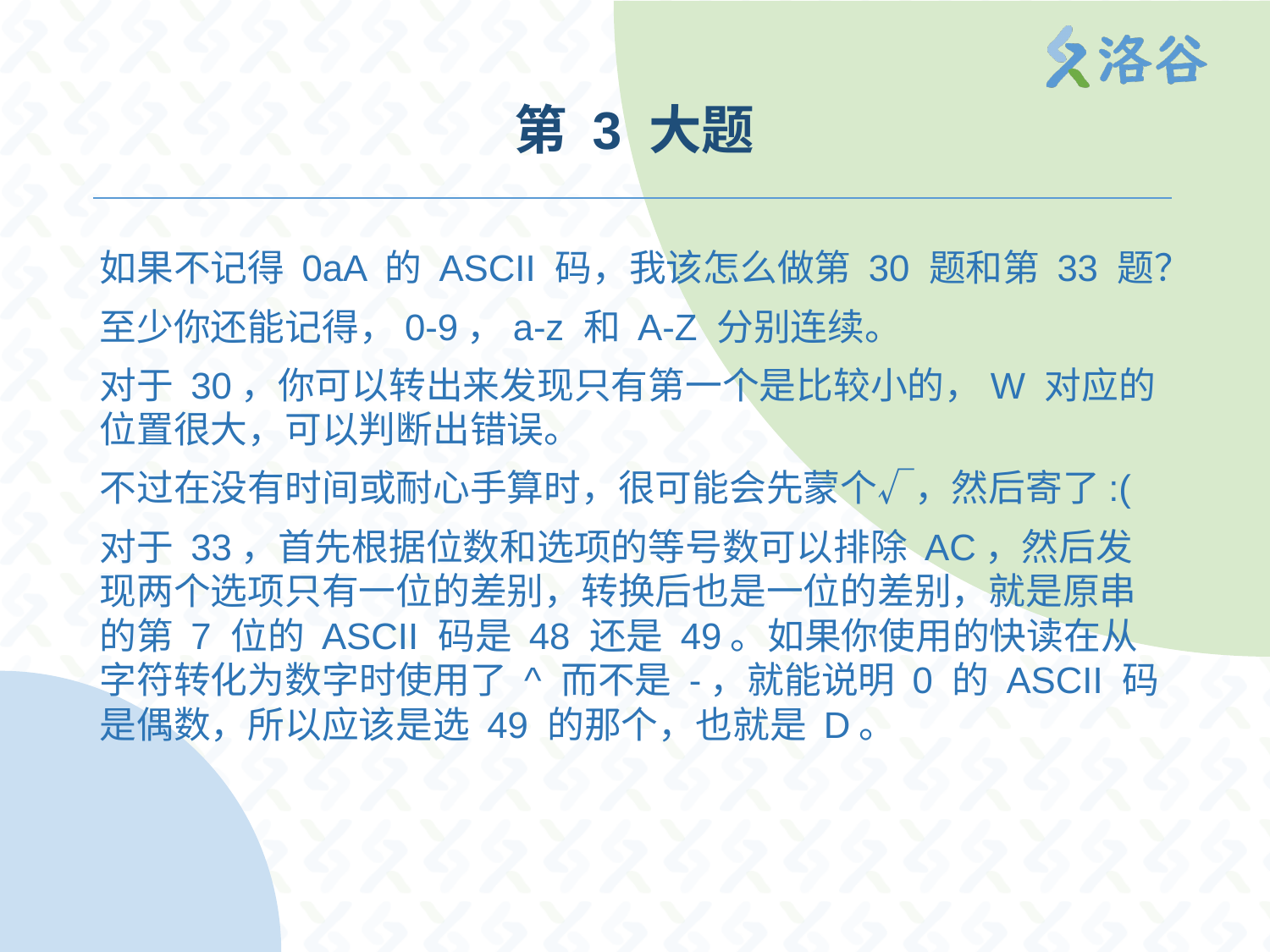

# 第 3 大题
如果不记得 0aA 的 ASCII 码，我该怎么做第 30 题和第 33 题？
至少你还能记得，0-9，a-z 和 A-Z 分别连续。
对于 30，你可以转出来发现只有第一个是比较小的，W 对应的位置很大，可以判断出错误。
不过在没有时间或耐心手算时，很可能会先蒙个√，然后寄了:(
对于 33，首先根据位数和选项的等号数可以排除 AC，然后发现两个选项只有一位的差别，转换后也是一位的差别，就是原串的第 7 位的 ASCII 码是 48 还是 49。如果你使用的快读在从字符转化为数字时使用了 ^ 而不是 -，就能说明 0 的 ASCII 码是偶数，所以应该是选 49 的那个，也就是 D。